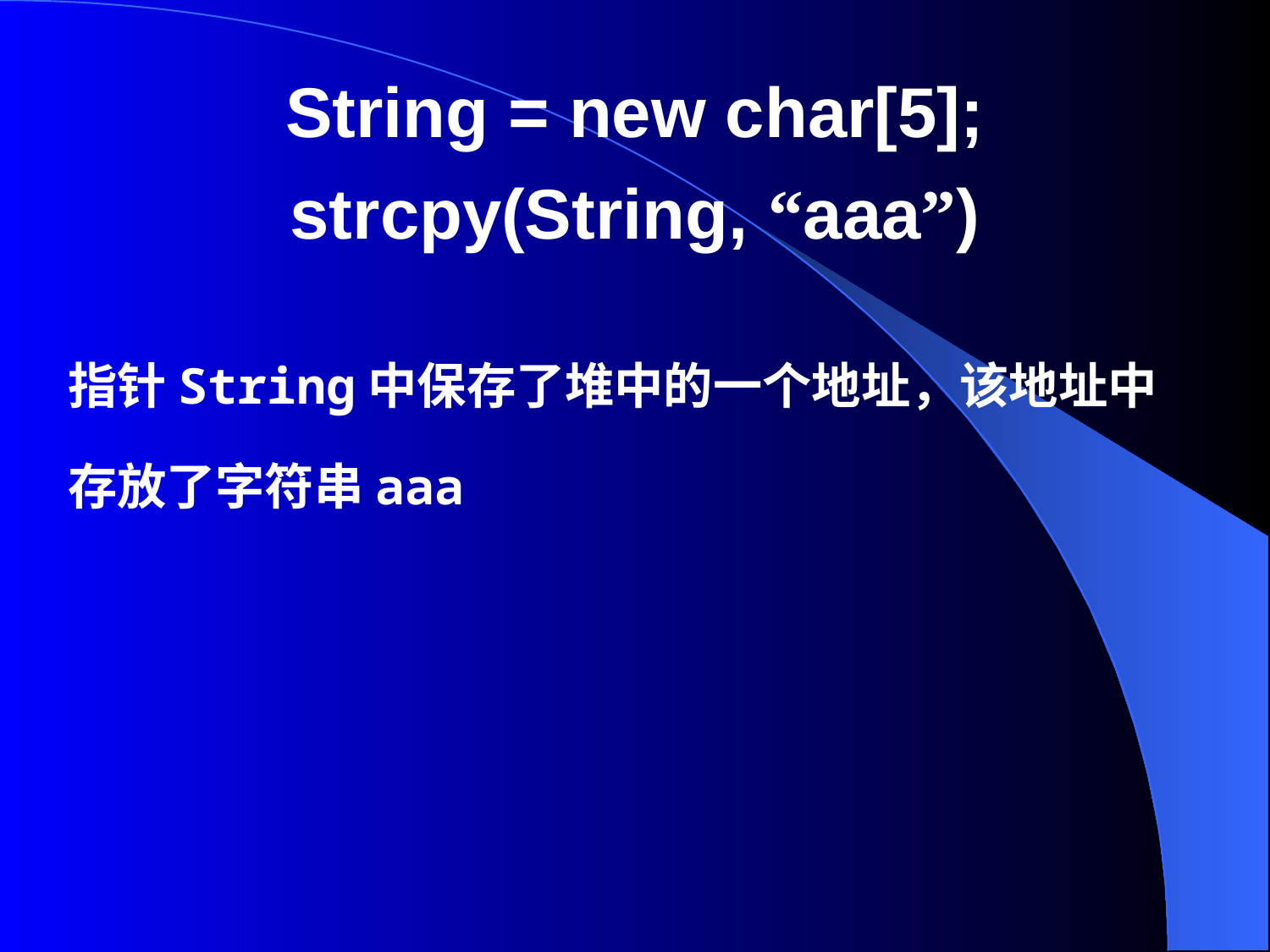

# String = new char[5]; strcpy(String, “aaa”)
指针String中保存了堆中的一个地址，该地址中存放了字符串aaa